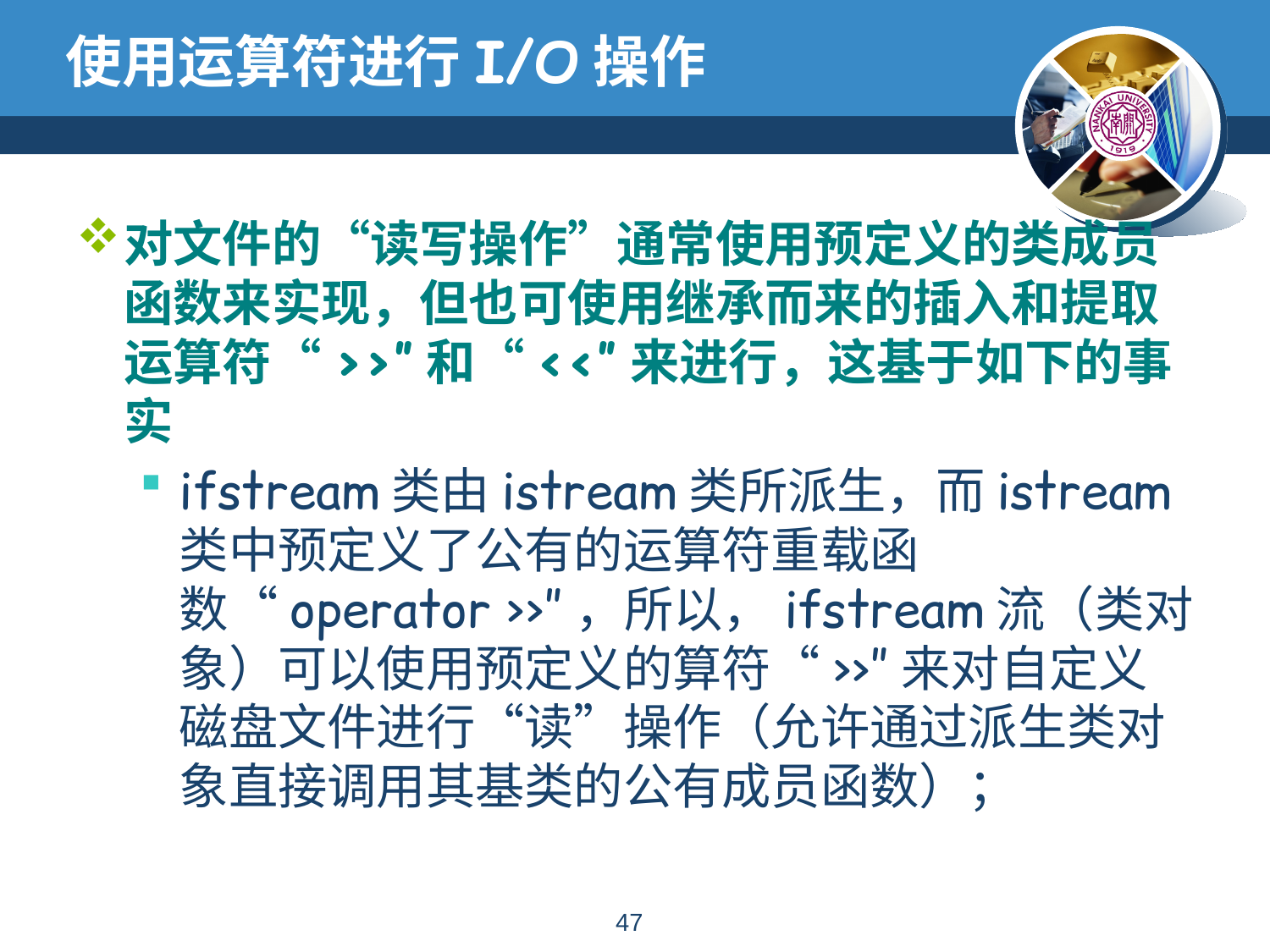

# 使用运算符进行I/O操作
对文件的“读写操作”通常使用预定义的类成员函数来实现，但也可使用继承而来的插入和提取运算符“>>”和“<<”来进行，这基于如下的事实
ifstream类由istream类所派生，而istream类中预定义了公有的运算符重载函数“operator >>”，所以，ifstream流（类对象）可以使用预定义的算符“>>”来对自定义磁盘文件进行“读”操作（允许通过派生类对象直接调用其基类的公有成员函数）；
47